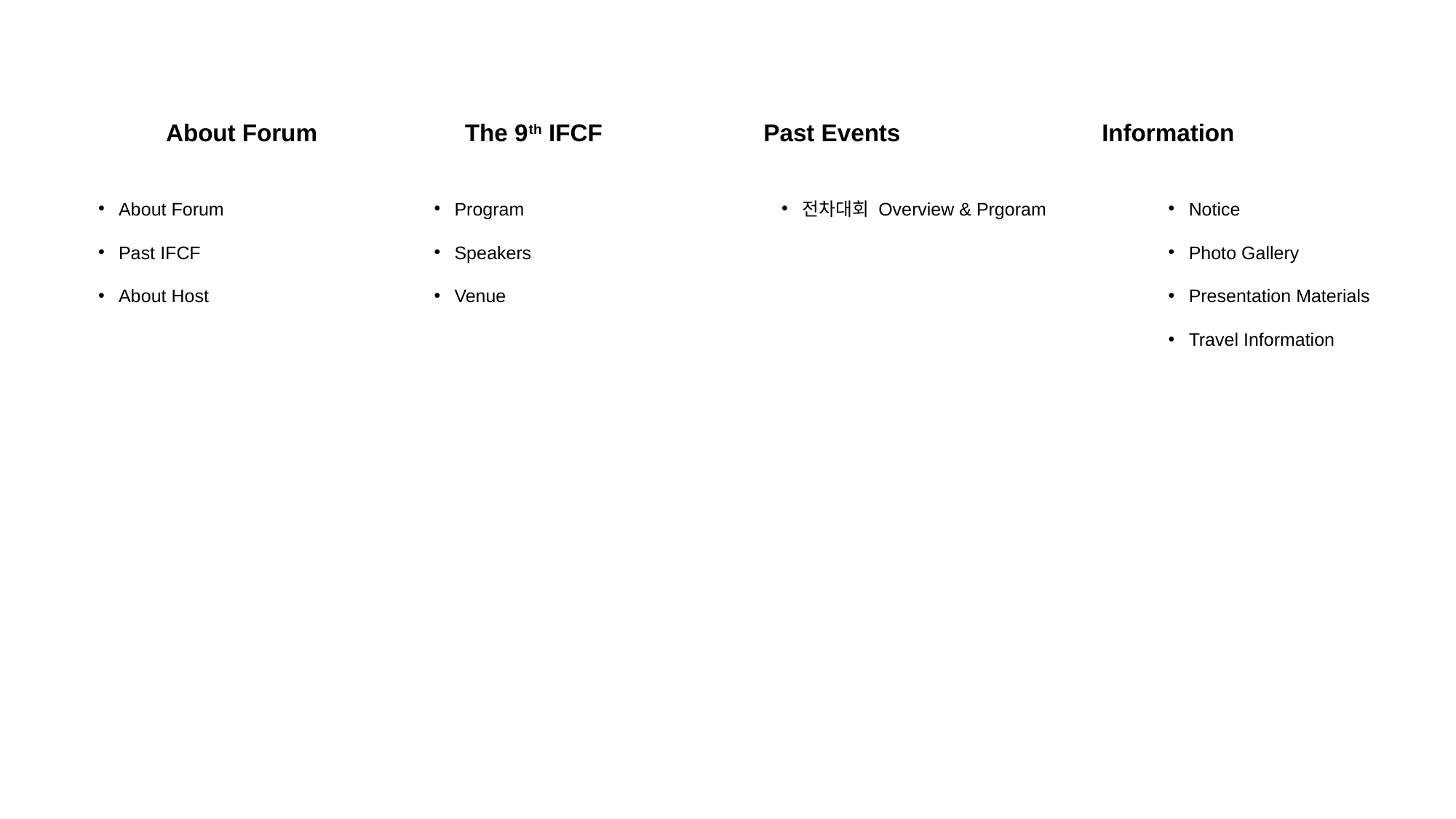

About Forum                      The 9th IFCF                        Past Events                              Information
About Forum
Past IFCF
About Host
Program
Speakers
Venue
전차대회 Overview & Prgoram

Notice
Photo Gallery
Presentation Materials
Travel Information